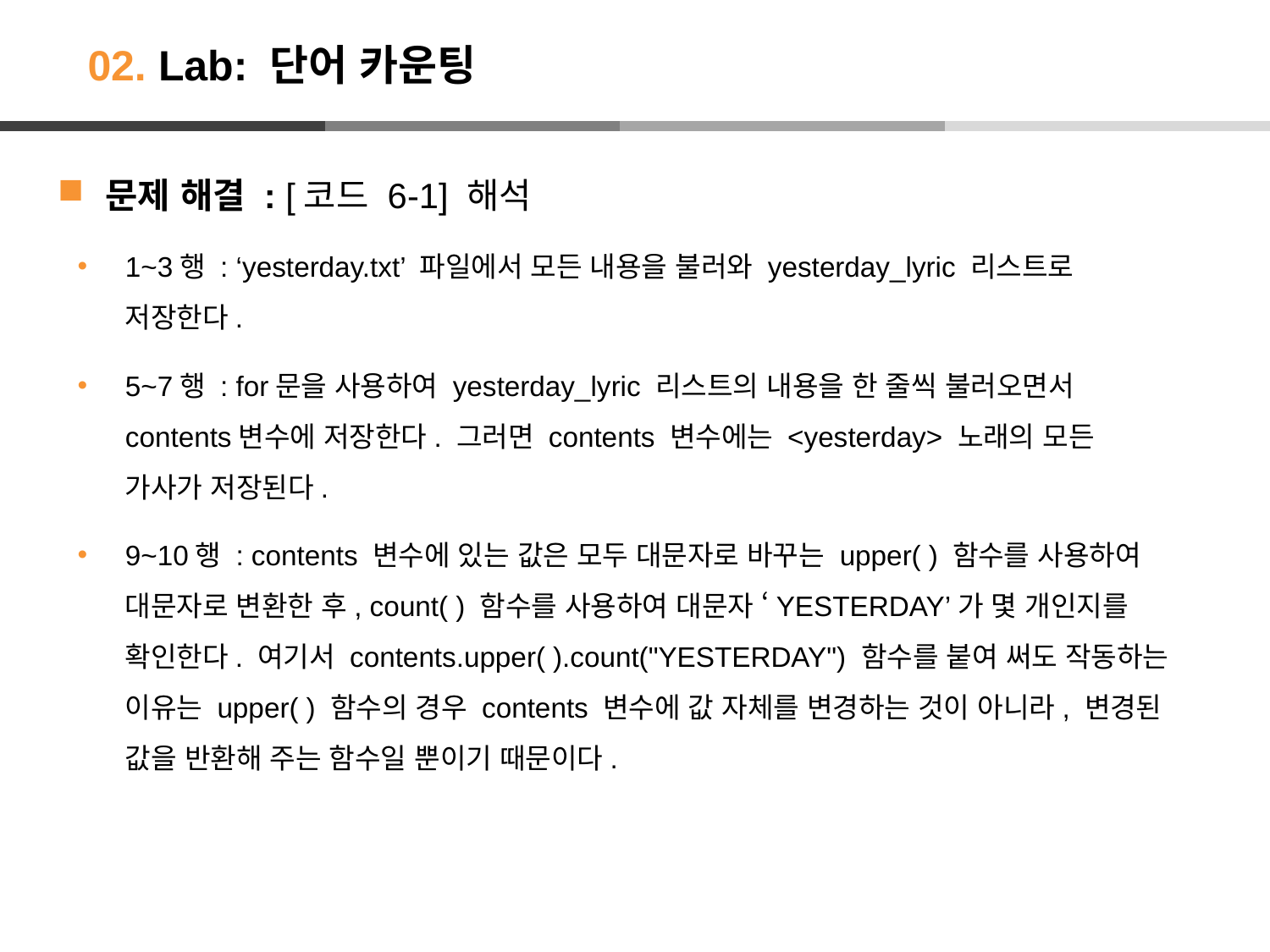

# 02. Lab: 단어 카운팅
문제 해결 : [코드 6-1] 해석
1~3행 : ‘yesterday.txt’ 파일에서 모든 내용을 불러와 yesterday_lyric 리스트로 저장한다.
5~7행 : for문을 사용하여 yesterday_lyric 리스트의 내용을 한 줄씩 불러오면서 contents변수에 저장한다. 그러면 contents 변수에는 <yesterday> 노래의 모든 가사가 저장된다.
9~10행 : contents 변수에 있는 값은 모두 대문자로 바꾸는 upper( ) 함수를 사용하여 대문자로 변환한 후, count( ) 함수를 사용하여 대문자 ‘YESTERDAY’가 몇 개인지를 확인한다. 여기서 contents.upper( ).count("YESTERDAY") 함수를 붙여 써도 작동하는 이유는 upper( ) 함수의 경우 contents 변수에 값 자체를 변경하는 것이 아니라, 변경된 값을 반환해 주는 함수일 뿐이기 때문이다.